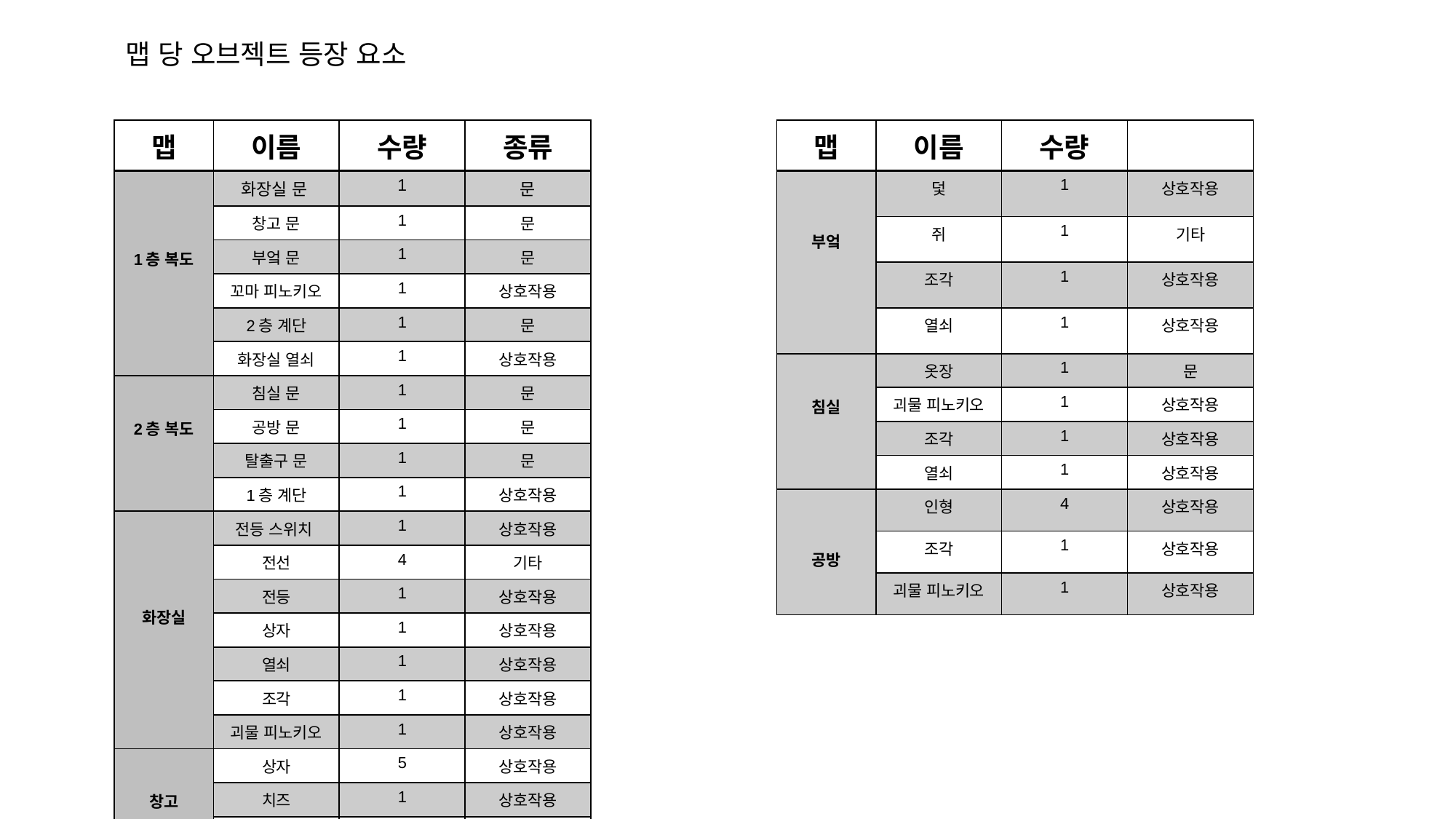

맵 당 오브젝트 등장 요소
| 맵 | 이름 | 수량 | 종류 |
| --- | --- | --- | --- |
| 1층 복도 | 화장실 문 | 1 | 문 |
|  | 창고 문 | 1 | 문 |
|  | 부엌 문 | 1 | 문 |
|  | 꼬마 피노키오 | 1 | 상호작용 |
|  | 2층 계단 | 1 | 문 |
|  | 화장실 열쇠 | 1 | 상호작용 |
| 2층 복도 | 침실 문 | 1 | 문 |
|  | 공방 문 | 1 | 문 |
|  | 탈출구 문 | 1 | 문 |
|  | 1층 계단 | 1 | 상호작용 |
| 화장실 | 전등 스위치 | 1 | 상호작용 |
|  | 전선 | 4 | 기타 |
|  | 전등 | 1 | 상호작용 |
|  | 상자 | 1 | 상호작용 |
|  | 열쇠 | 1 | 상호작용 |
|  | 조각 | 1 | 상호작용 |
|  | 괴물 피노키오 | 1 | 상호작용 |
| 창고 | 상자 | 5 | 상호작용 |
|  | 치즈 | 1 | 상호작용 |
|  | 조각 | 1 | 상호작용 |
| 맵 | 이름 | 수량 |  |
| --- | --- | --- | --- |
| 부엌 | 덫 | 1 | 상호작용 |
|  | 쥐 | 1 | 기타 |
|  | 조각 | 1 | 상호작용 |
|  | 열쇠 | 1 | 상호작용 |
| 침실 | 옷장 | 1 | 문 |
|  | 괴물 피노키오 | 1 | 상호작용 |
|  | 조각 | 1 | 상호작용 |
|  | 열쇠 | 1 | 상호작용 |
| 공방 | 인형 | 4 | 상호작용 |
|  | 조각 | 1 | 상호작용 |
|  | 괴물 피노키오 | 1 | 상호작용 |